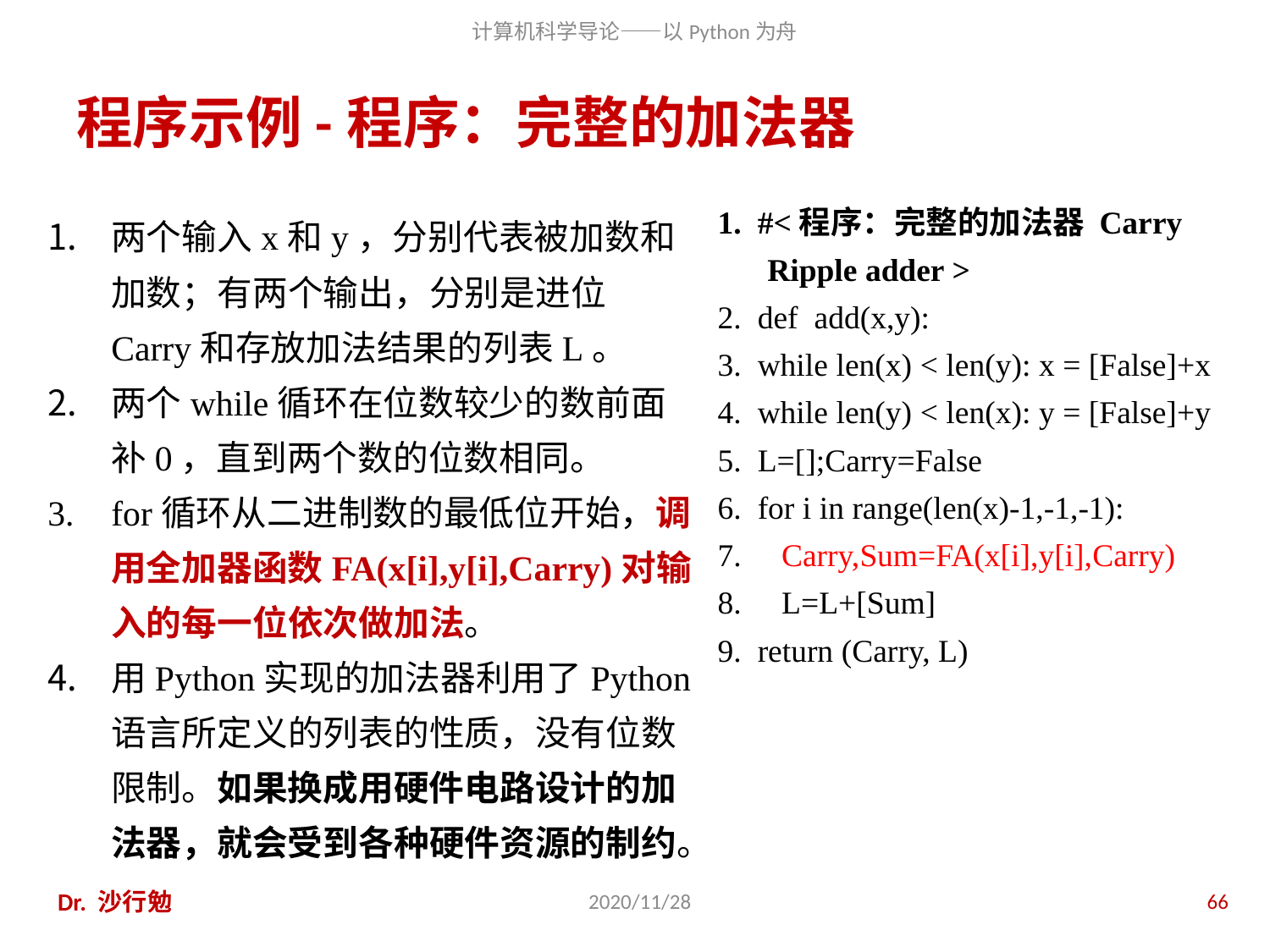

# 程序示例-程序：完整的加法器
1.  #<程序：完整的加法器 Carry Ripple adder >
2.  def  add(x,y):
3.  while len(x) < len(y): x = [False]+x
4.  while len(y) < len(x): y = [False]+y
5.  L=[];Carry=False
6.  for i in range(len(x)-1,-1,-1):
7.     Carry,Sum=FA(x[i],y[i],Carry)
8.     L=L+[Sum]
9.  return (Carry, L)

两个输入x和y，分别代表被加数和加数；有两个输出，分别是进位Carry和存放加法结果的列表L。
两个while循环在位数较少的数前面补0，直到两个数的位数相同。
for循环从二进制数的最低位开始，调用全加器函数FA(x[i],y[i],Carry)对输入的每一位依次做加法。
用Python实现的加法器利用了Python语言所定义的列表的性质，没有位数限制。如果换成用硬件电路设计的加法器，就会受到各种硬件资源的制约。

Dr. 沙行勉
2020/11/28
66